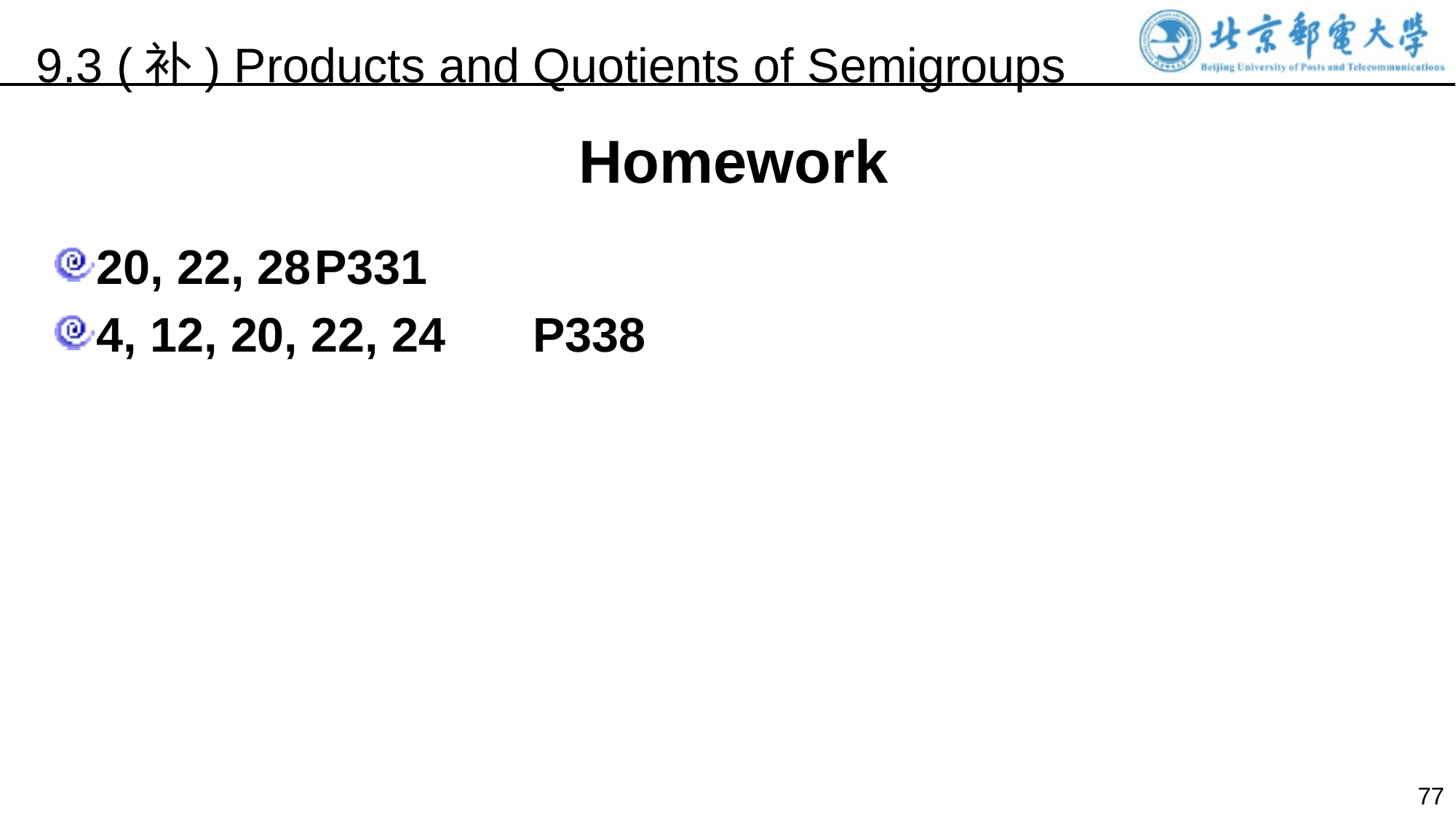

9.3 (补) Products and Quotients of Semigroups
Homework
20, 22, 28	P331
4, 12, 20, 22, 24	P338